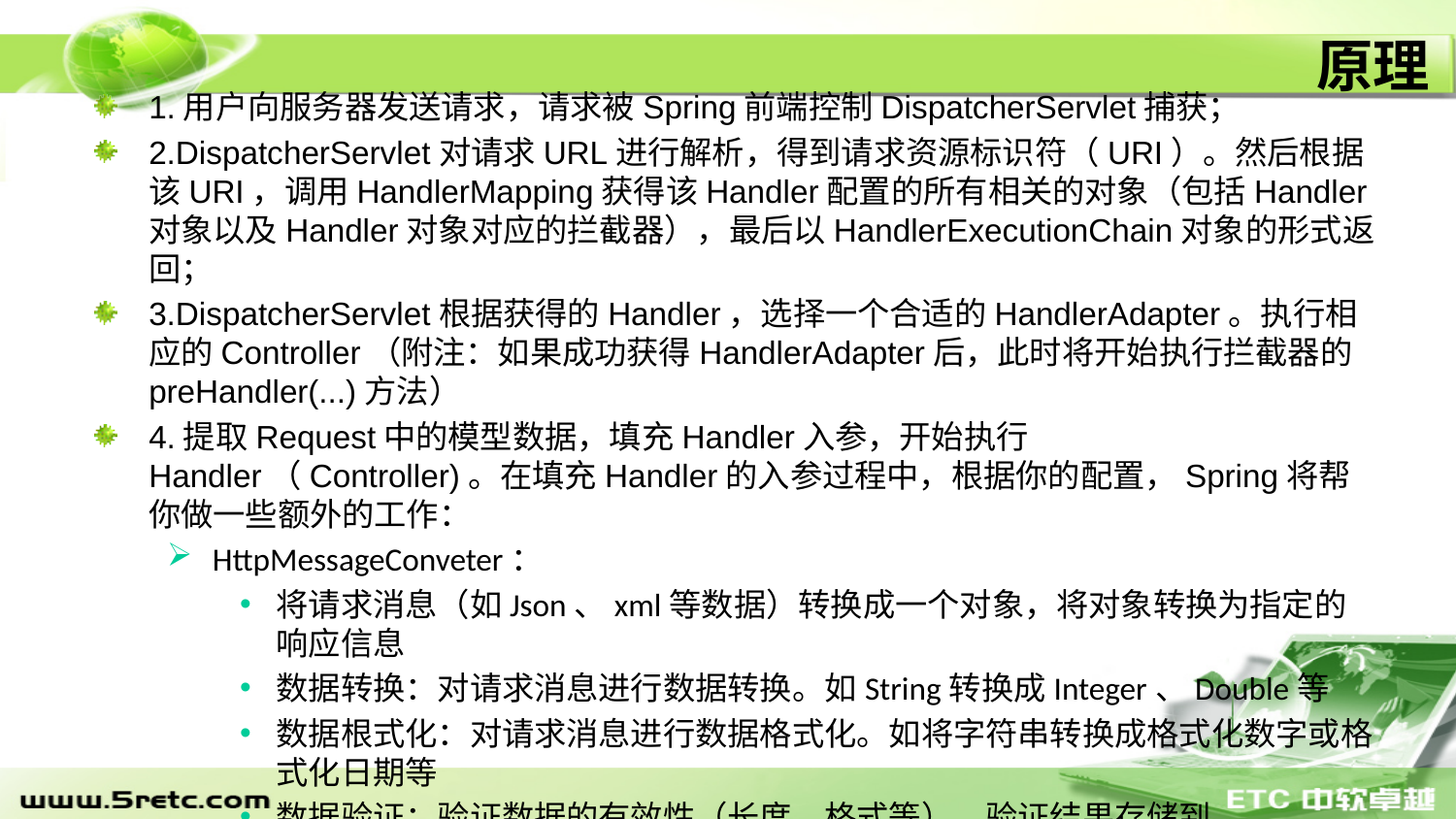

# 原理
1.用户向服务器发送请求，请求被Spring前端控制DispatcherServlet捕获；
2.DispatcherServlet对请求URL进行解析，得到请求资源标识符（URI）。然后根据该URI，调用HandlerMapping获得该Handler配置的所有相关的对象（包括Handler对象以及Handler对象对应的拦截器），最后以HandlerExecutionChain对象的形式返回；
3.DispatcherServlet根据获得的Handler，选择一个合适的HandlerAdapter。执行相应的Controller（附注：如果成功获得HandlerAdapter后，此时将开始执行拦截器的preHandler(...)方法）
4.提取Request中的模型数据，填充Handler入参，开始执行Handler（Controller)。在填充Handler的入参过程中，根据你的配置，Spring将帮你做一些额外的工作：
HttpMessageConveter：
将请求消息（如Json、xml等数据）转换成一个对象，将对象转换为指定的响应信息
数据转换：对请求消息进行数据转换。如String转换成Integer、Double等
数据根式化：对请求消息进行数据格式化。如将字符串转换成格式化数字或格式化日期等
数据验证：验证数据的有效性（长度、格式等），验证结果存储到BindingResult或Error中